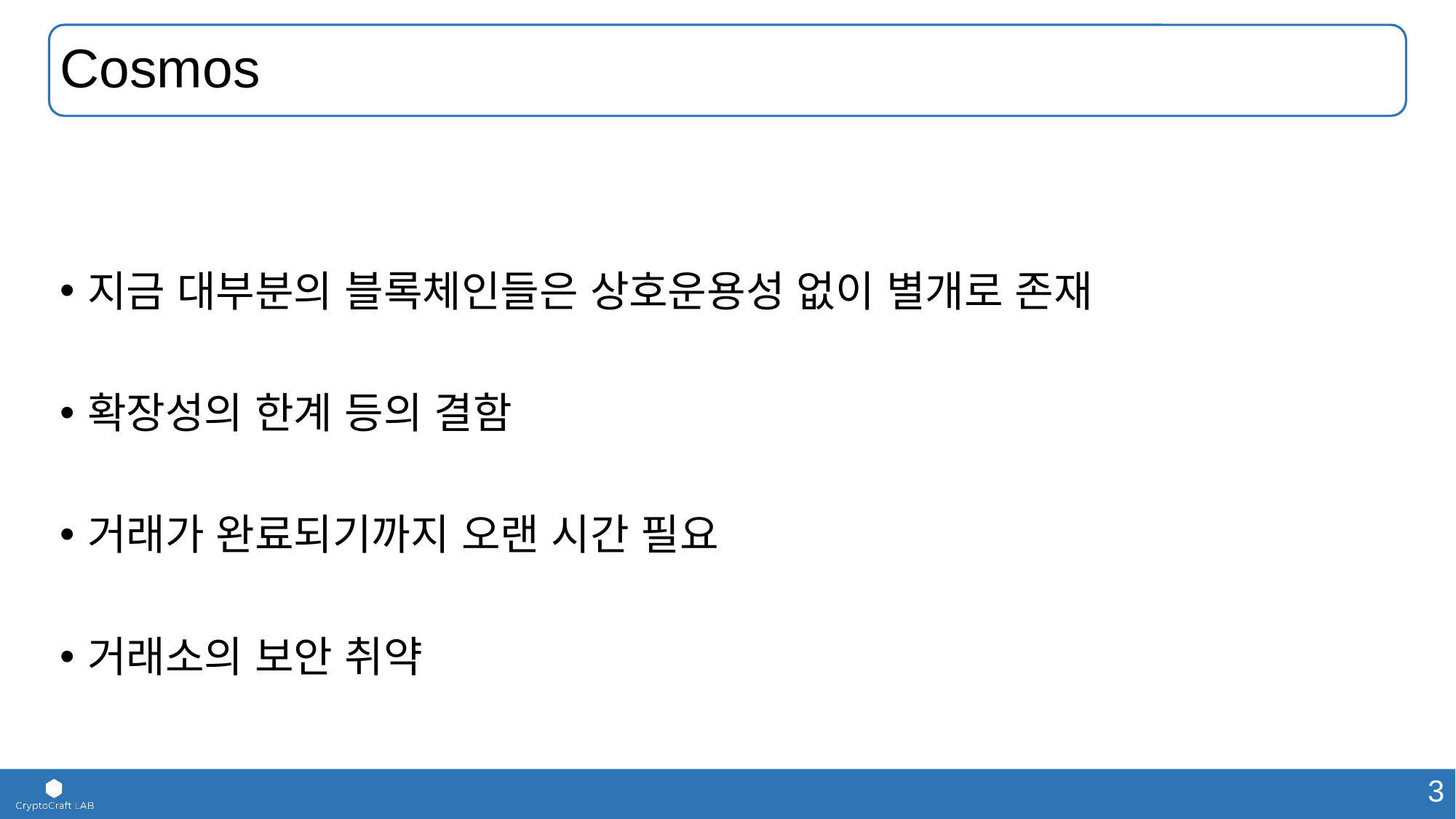

# Cosmos

지금 대부분의 블록체인들은 상호운용성 없이 별개로 존재

확장성의 한계 등의 결함

거래가 완료되기까지 오랜 시간 필요

거래소의 보안 취약